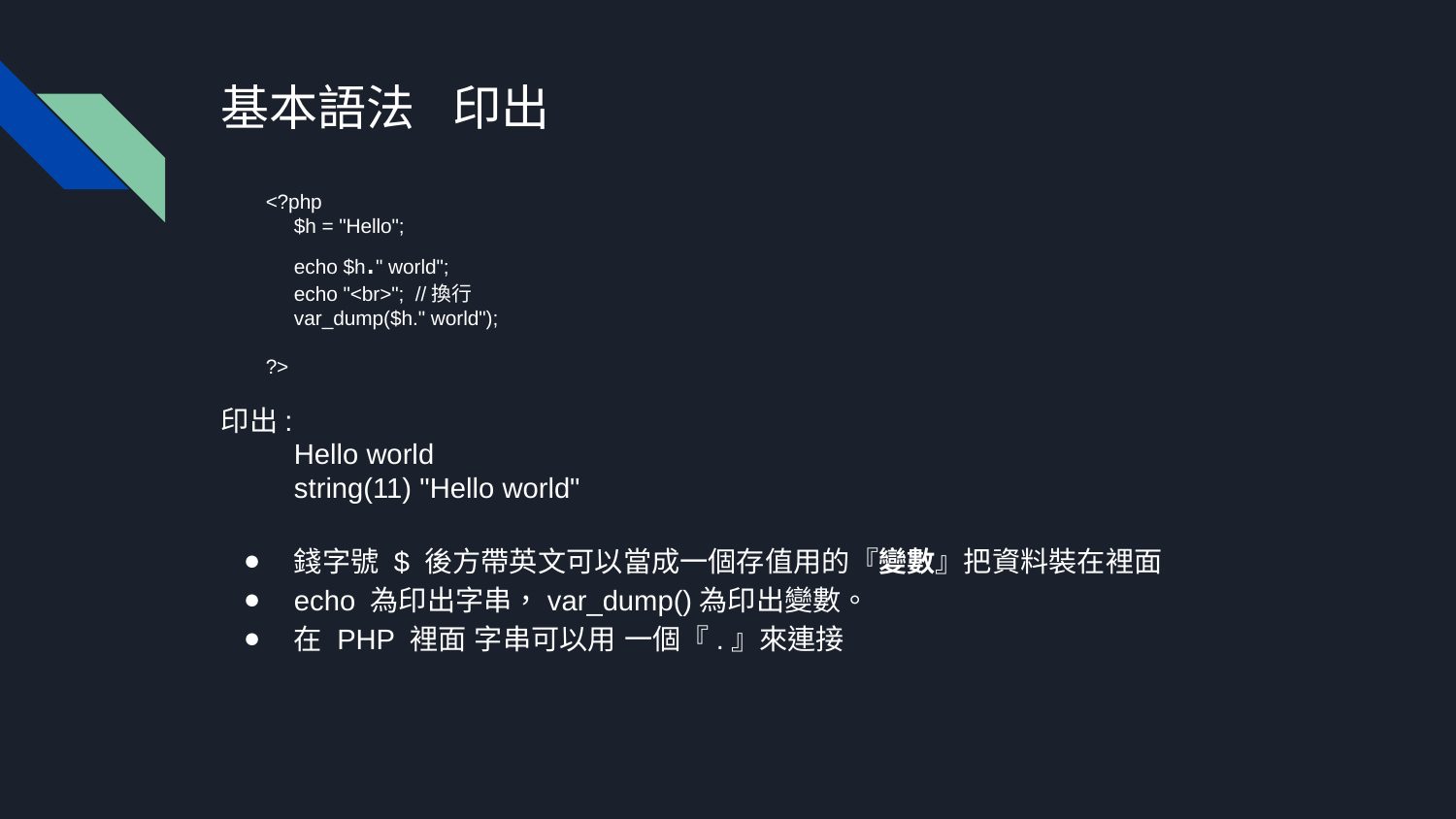

# 基本語法   印出
        <?php
$h = "Hello";
echo $h." world";
echo "<br>";  //換行
var_dump($h." world");

        ?>

印出:
Hello world
string(11) "Hello world"

錢字號 $ 後方帶英文可以當成一個存值用的『變數』把資料裝在裡面
echo 為印出字串，var_dump()為印出變數。
在 PHP 裡面 字串可以用 一個『.』來連接